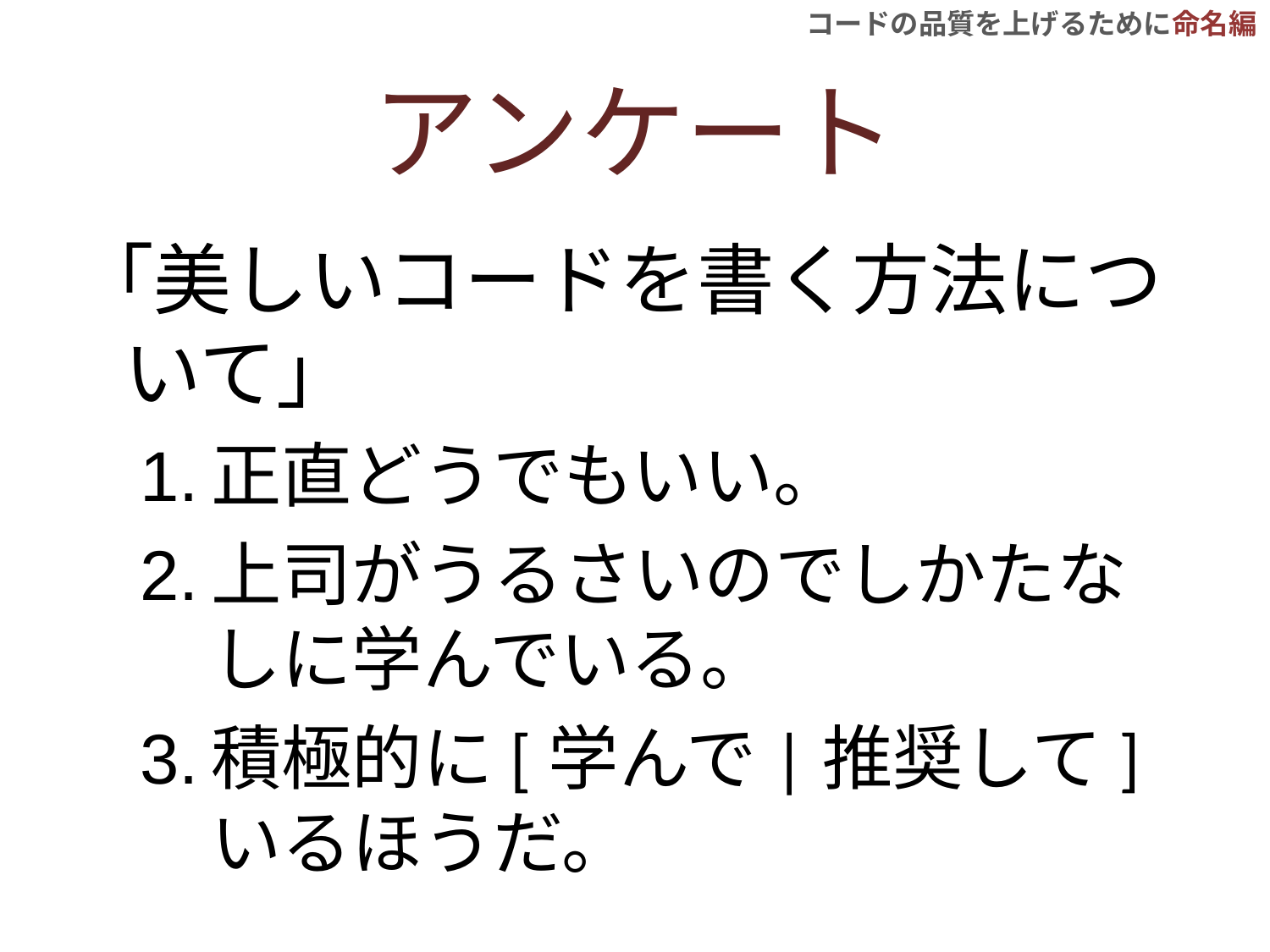

# アンケート
「美しいコードを書く方法について」
正直どうでもいい。
上司がうるさいのでしかたなしに学んでいる。
積極的に[学んで|推奨して]いるほうだ。